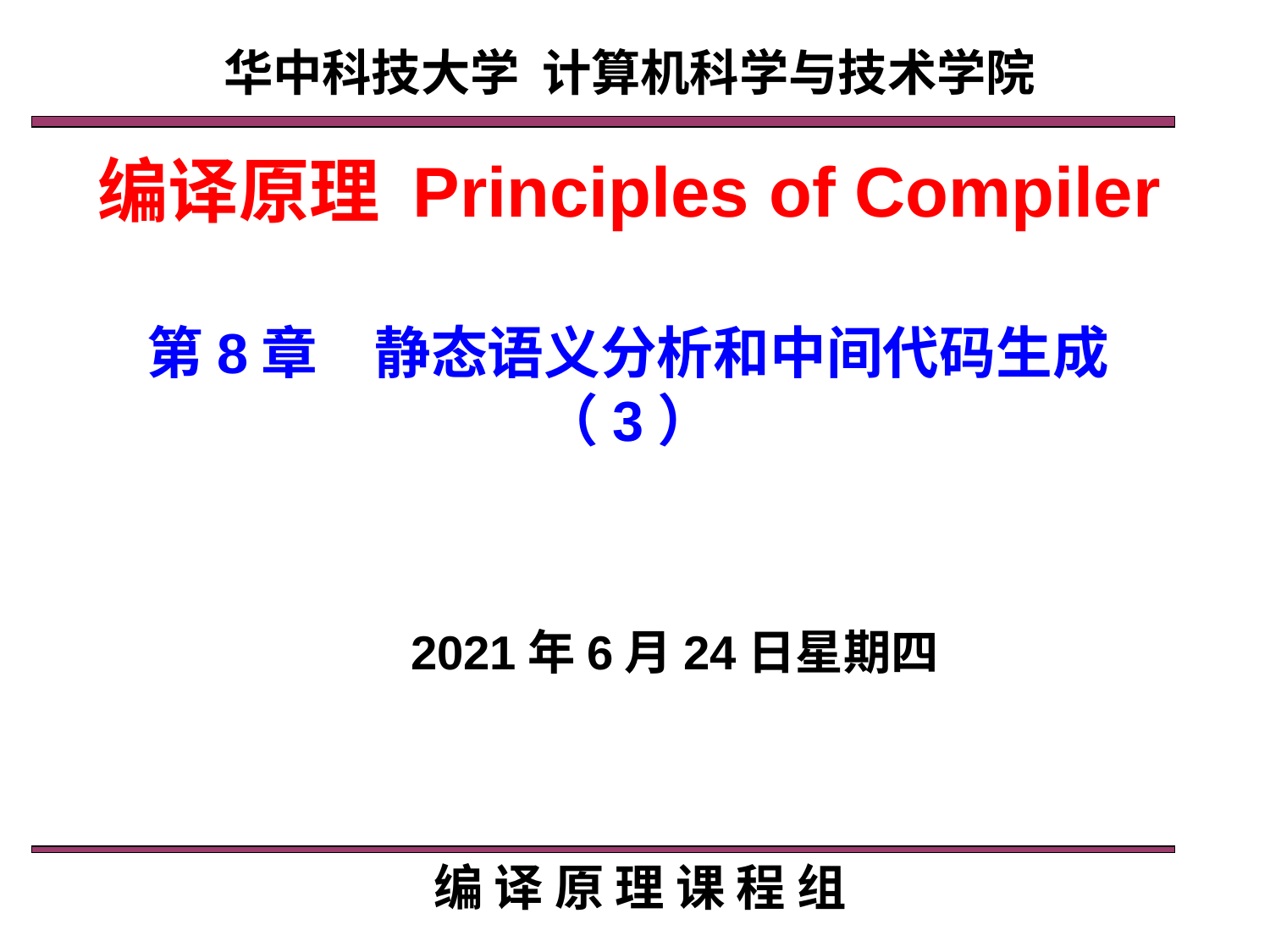

华中科技大学  计算机科学与技术学院
编译原理 Principles of Compiler
# 第8章　静态语义分析和中间代码生成 （3）
2021年6月24日星期四
编 译 原 理 课 程 组